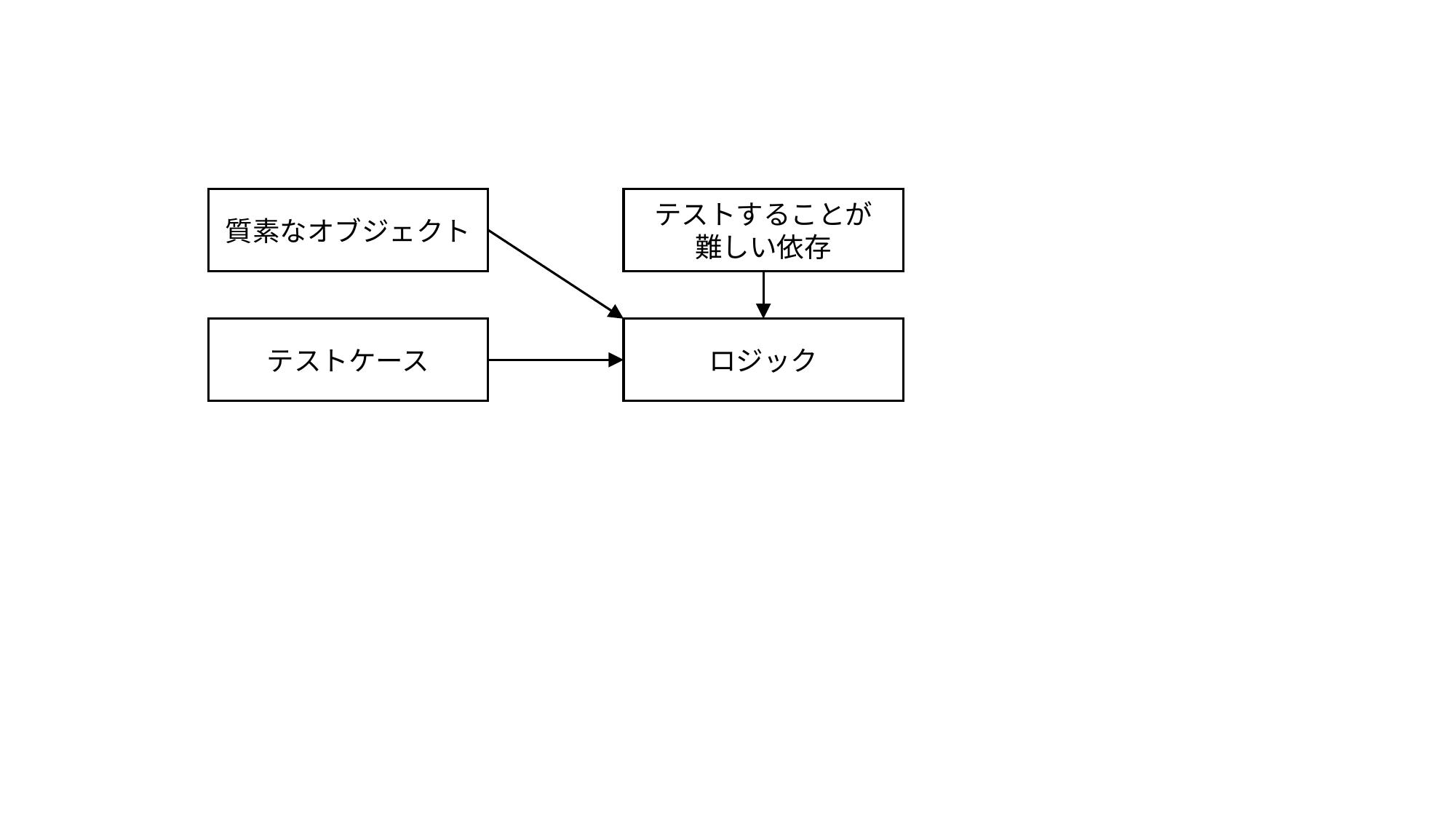

質素なオブジェクト
テストすることが
難しい依存
テストケース
ロジック